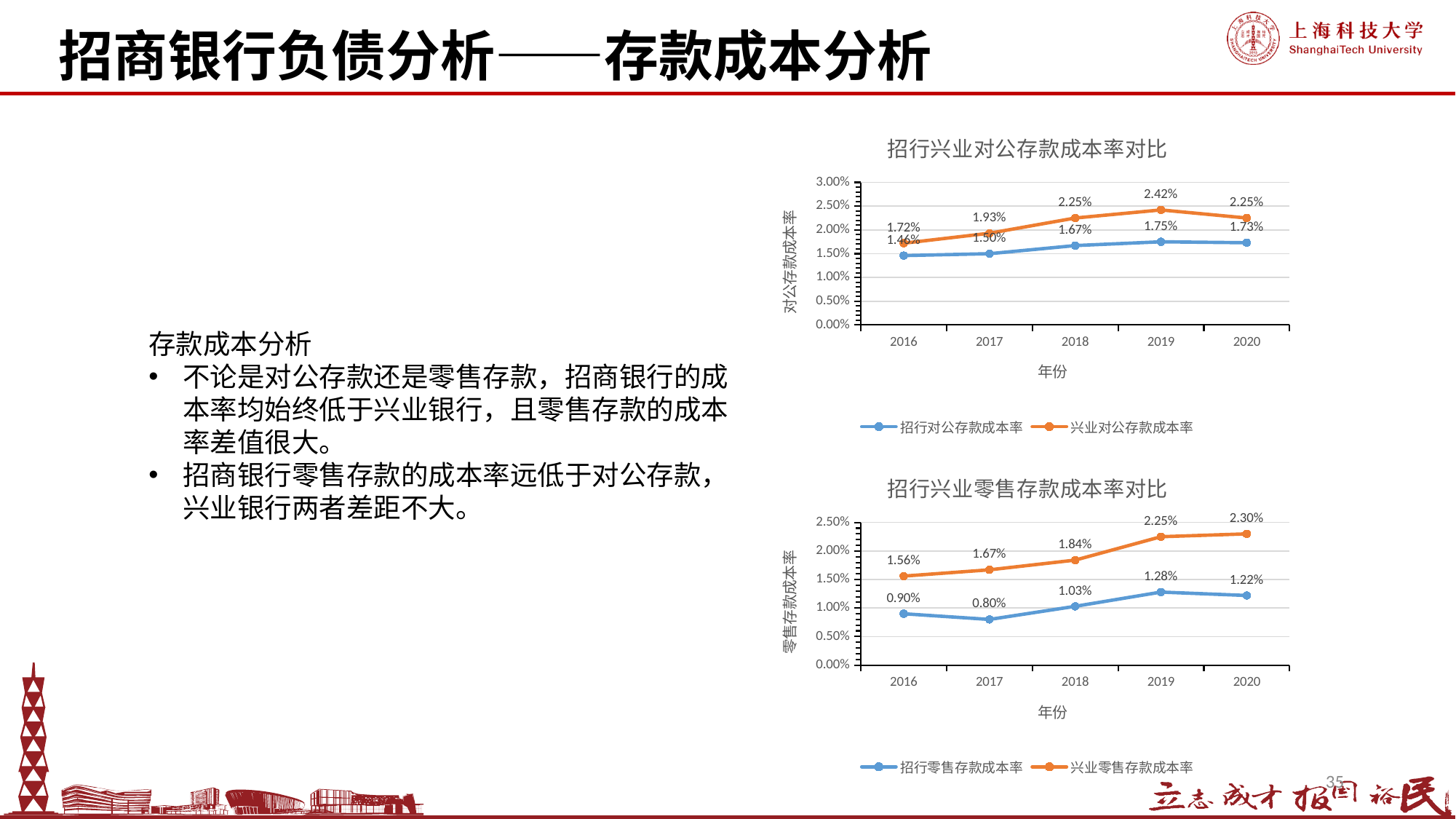

招商银行负债分析——存款成本分析

### Chart: 招行兴业对公存款成本率对比

| Category | 招行对公存款成本率 | 兴业对公存款成本率 |
|---|---|---|
| 2016 | 0.0146 | 0.0172 |
| 2017 | 0.015 | 0.019299999999999998 |
| 2018 | 0.0167 | 0.0225 |
| 2019 | 0.0175 | 0.0242 |
| 2020 | 0.0173 | 0.0225 |
存款成本分析
不论是对公存款还是零售存款，招商银行的成本率均始终低于兴业银行，且零售存款的成本率差值很大。
招商银行零售存款的成本率远低于对公存款，兴业银行两者差距不大。

### Chart: 招行兴业零售存款成本率对比

| Category | 招行零售存款成本率 | 兴业零售存款成本率 |
|---|---|---|
| 2016 | 0.009000000000000001 | 0.015600000000000001 |
| 2017 | 0.008 | 0.0167 |
| 2018 | 0.0103 | 0.0184 |
| 2019 | 0.0128 | 0.0225 |
| 2020 | 0.012199999999999999 | 0.023 |
35